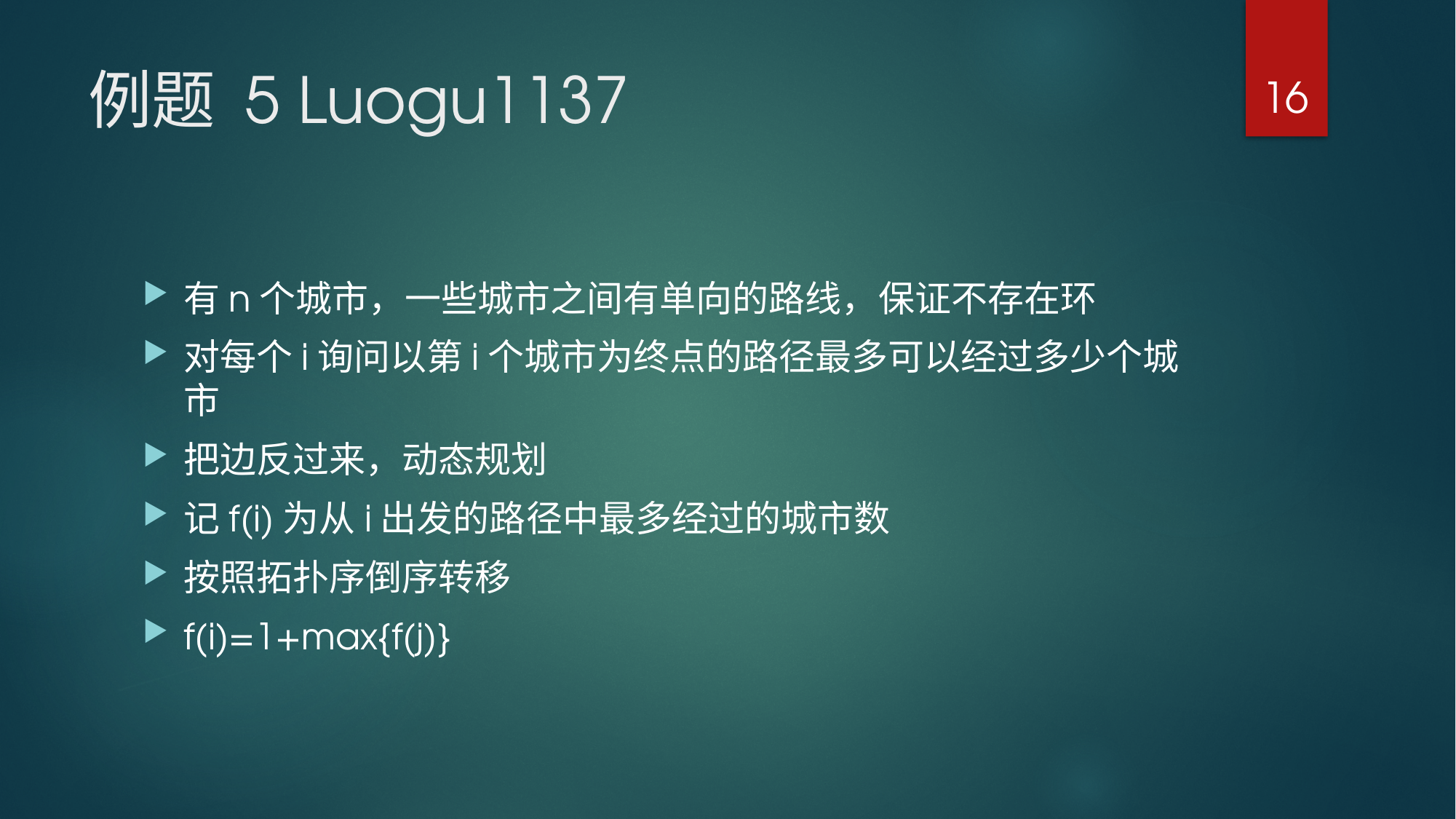

16
# 例题 5 Luogu1137
有n个城市，一些城市之间有单向的路线，保证不存在环
对每个i询问以第i个城市为终点的路径最多可以经过多少个城市
把边反过来，动态规划
记f(i)为从i出发的路径中最多经过的城市数
按照拓扑序倒序转移
f(i)=1+max{f(j)}